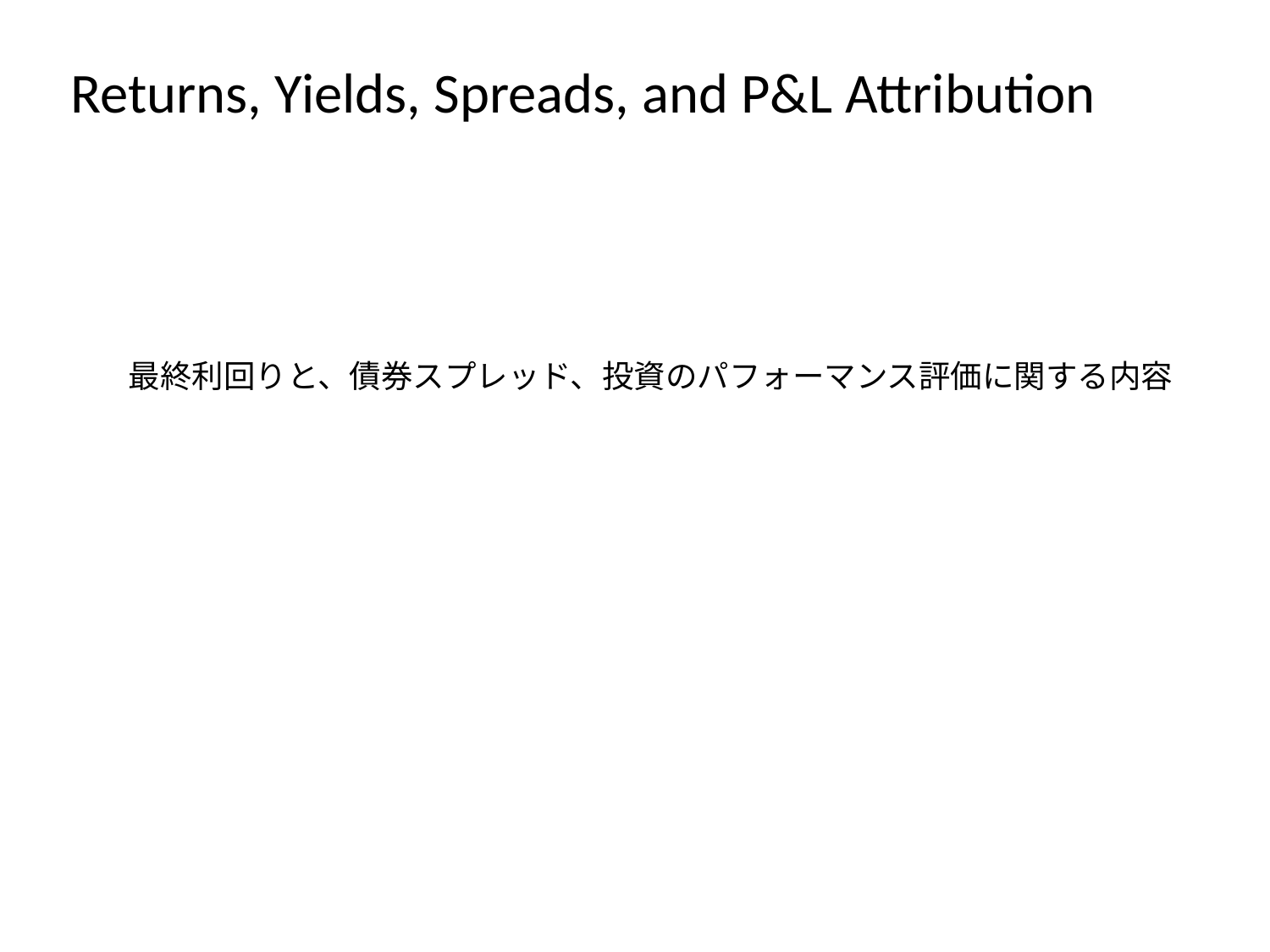

Returns, Yields, Spreads, and P&L Attribution
最終利回りと、債券スプレッド、投資のパフォーマンス評価に関する内容